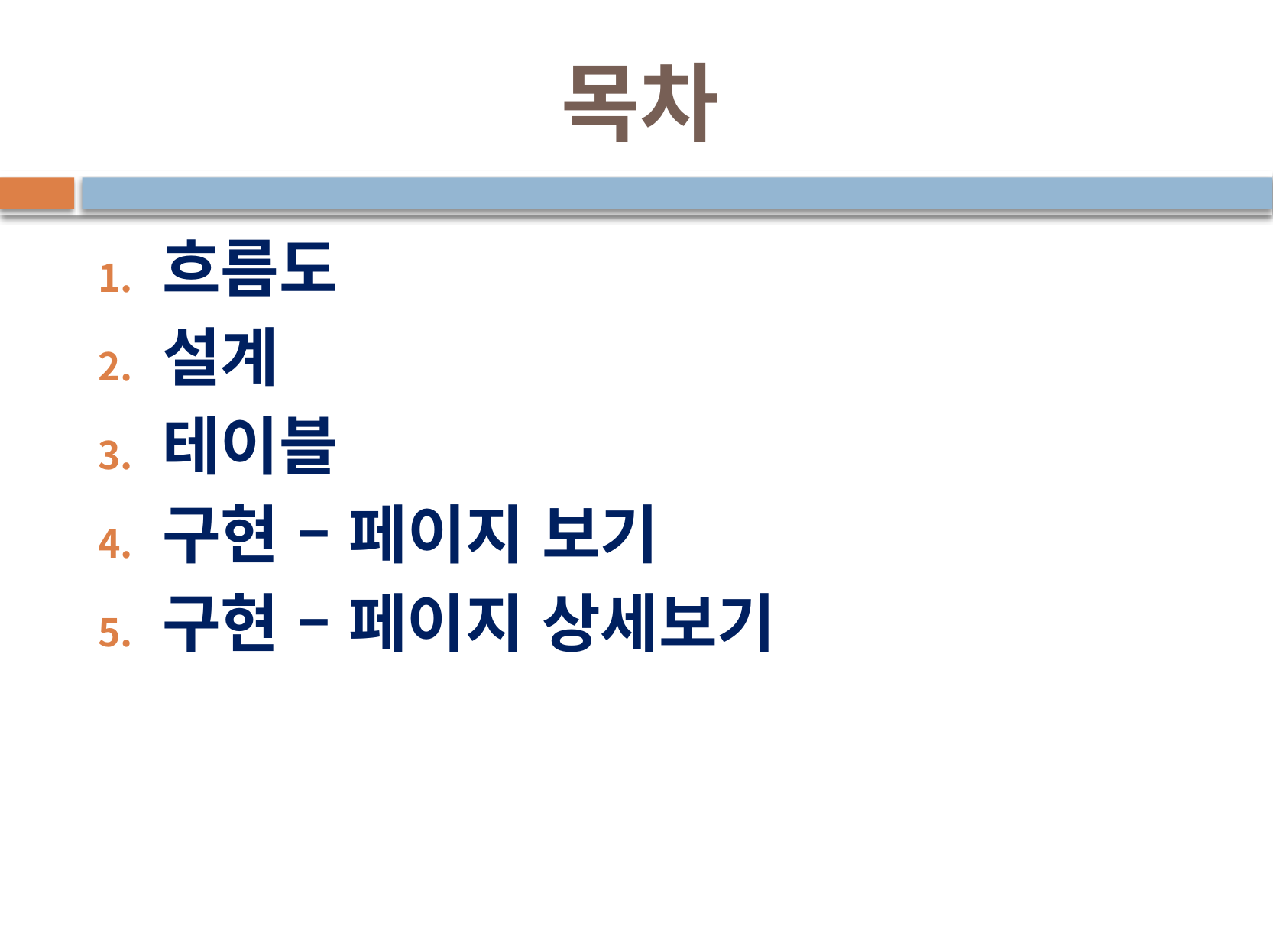

# 목차
흐름도
설계
테이블
구현 – 페이지 보기
구현 – 페이지 상세보기